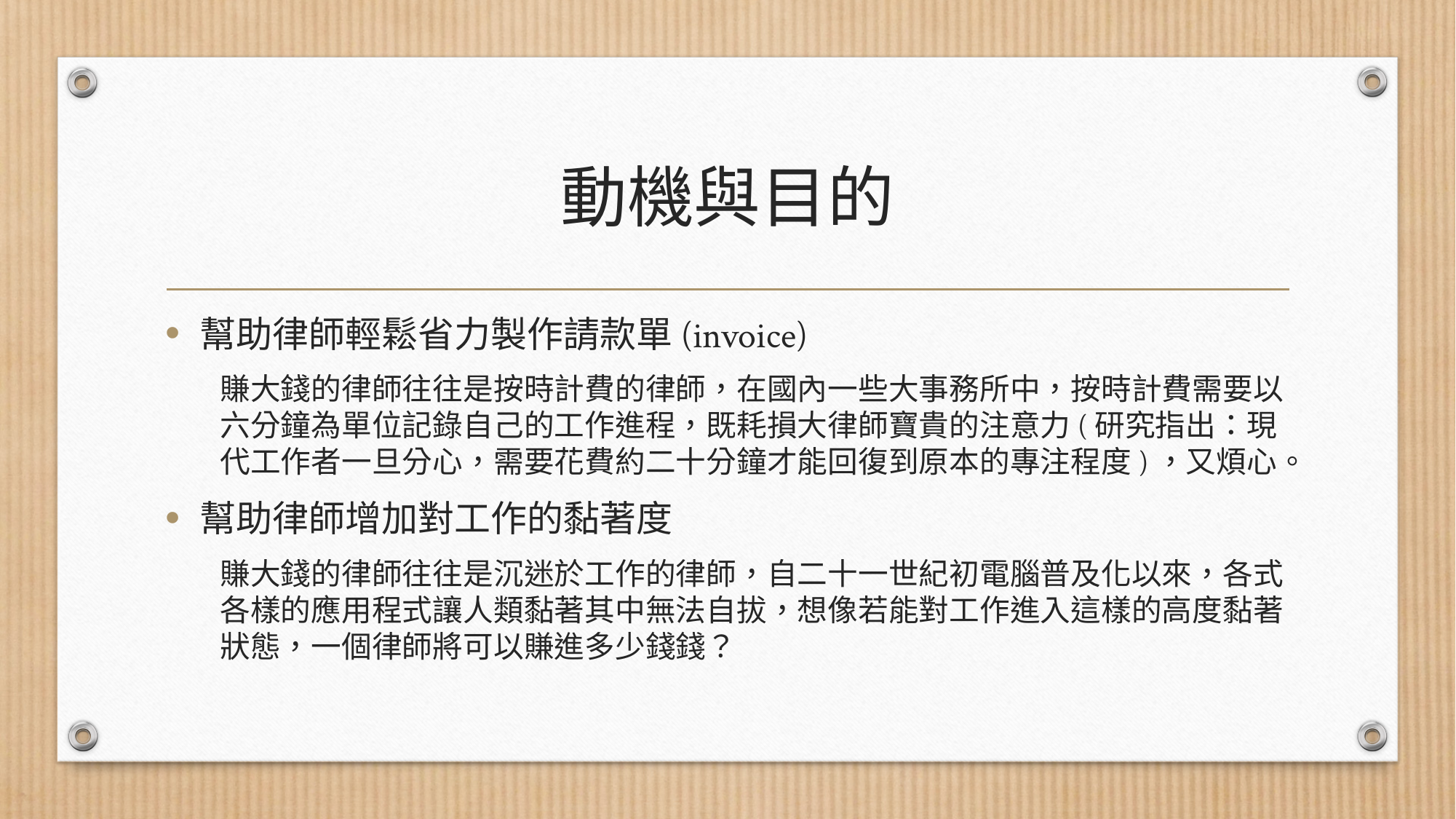

# 動機與目的
幫助律師輕鬆省力製作請款單(invoice)
賺大錢的律師往往是按時計費的律師，在國內一些大事務所中，按時計費需要以六分鐘為單位記錄自己的工作進程，既耗損大律師寶貴的注意力(研究指出：現代工作者一旦分心，需要花費約二十分鐘才能回復到原本的專注程度)，又煩心。
幫助律師增加對工作的黏著度
賺大錢的律師往往是沉迷於工作的律師，自二十一世紀初電腦普及化以來，各式各樣的應用程式讓人類黏著其中無法自拔，想像若能對工作進入這樣的高度黏著狀態，一個律師將可以賺進多少錢錢？